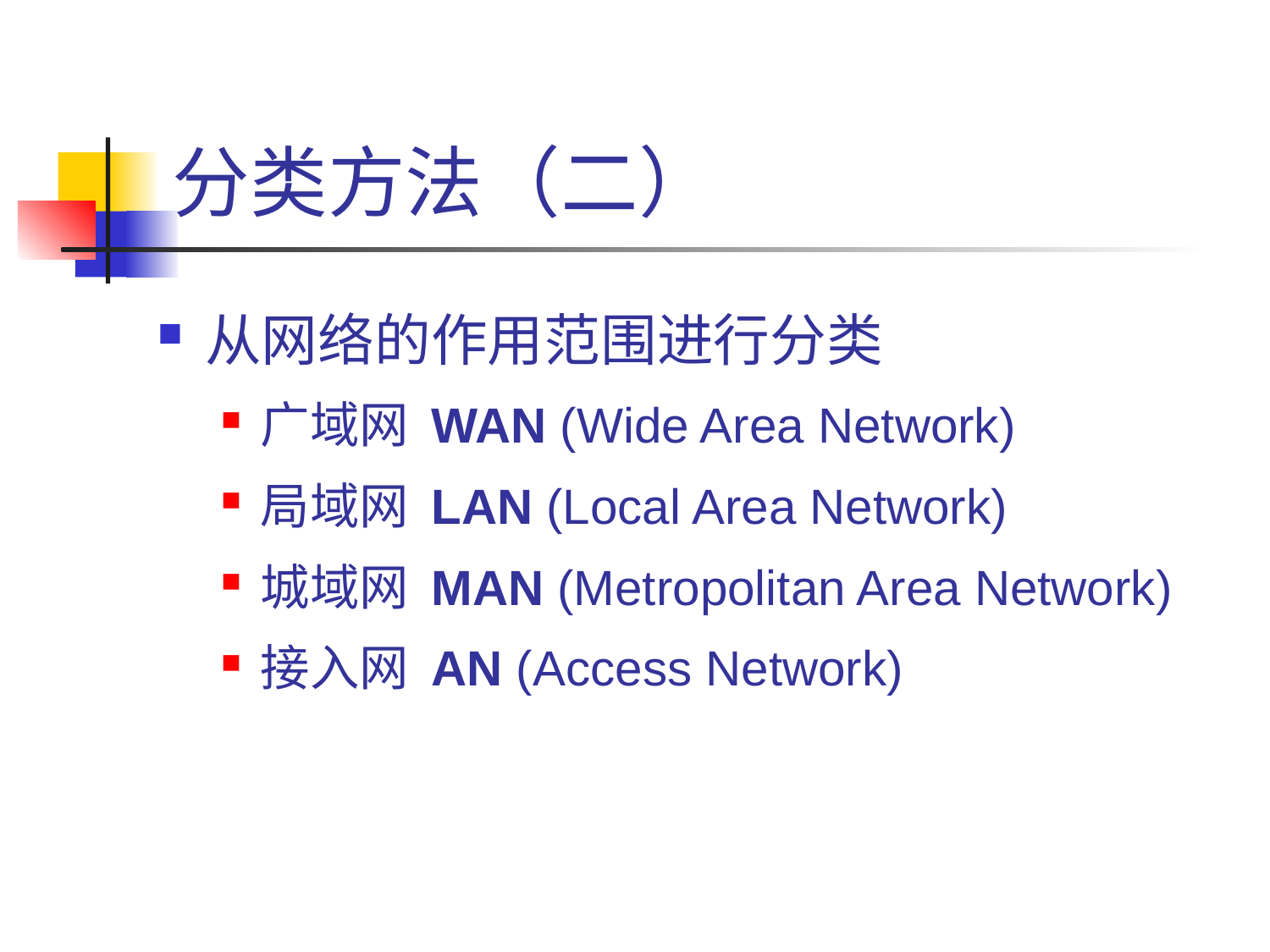

# 分类方法（二）
从网络的作用范围进行分类
广域网 WAN (Wide Area Network)
局域网 LAN (Local Area Network)
城域网 MAN (Metropolitan Area Network)
接入网 AN (Access Network)